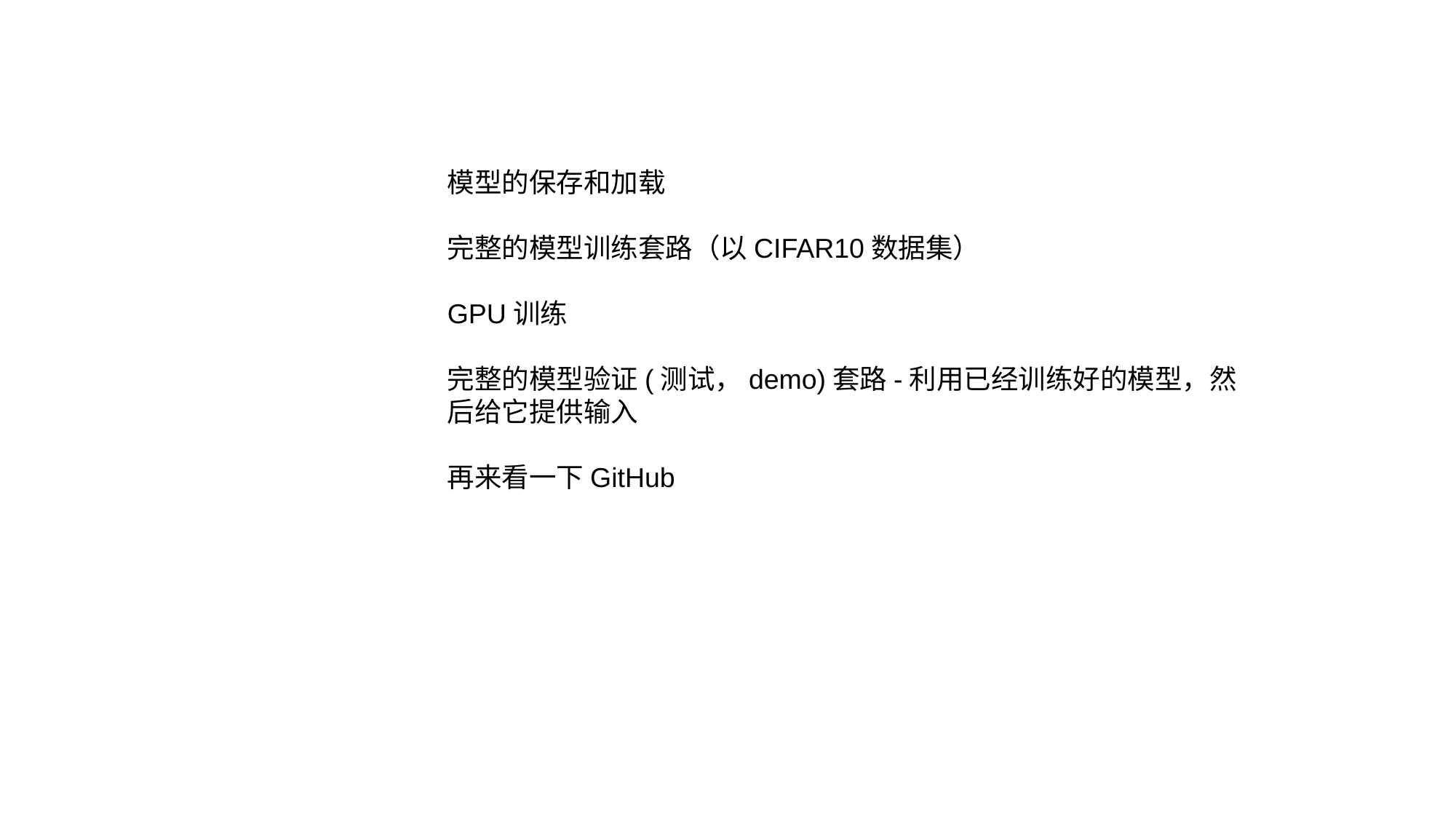

模型的保存和加载

完整的模型训练套路（以CIFAR10数据集）

GPU训练

完整的模型验证(测试，demo)套路-利用已经训练好的模型，然后给它提供输入

再来看一下GitHub